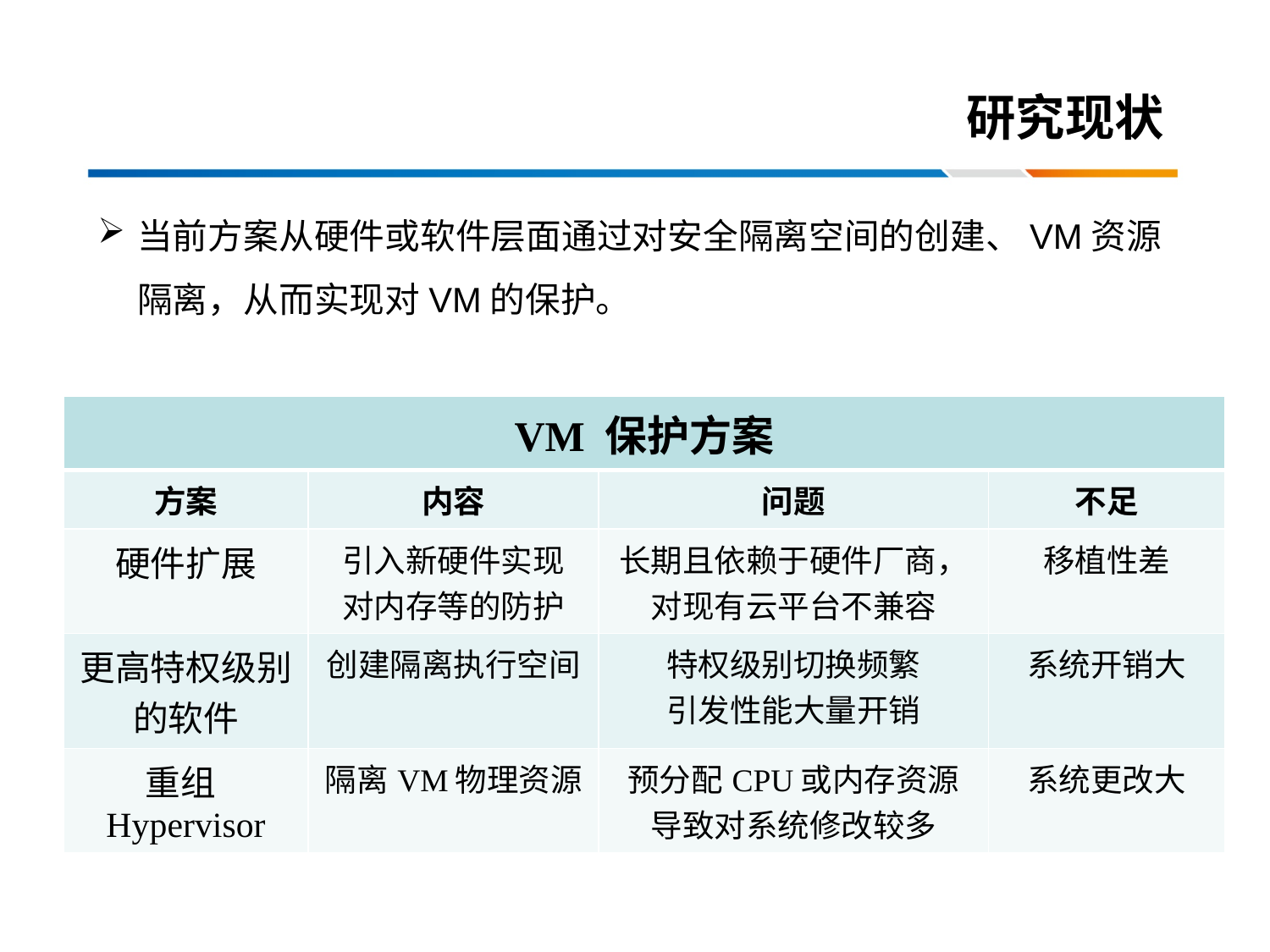

# 研究现状
当前方案从硬件或软件层面通过对安全隔离空间的创建、VM资源隔离，从而实现对VM的保护。
| VM 保护方案 |  |  |  |
| --- | --- | --- | --- |
| 方案 | 内容 | 问题 | 不足 |
| 硬件扩展 | 引入新硬件实现 对内存等的防护 | 长期且依赖于硬件厂商， 对现有云平台不兼容 | 移植性差 |
| 更高特权级别的软件 | 创建隔离执行空间 | 特权级别切换频繁 引发性能大量开销 | 系统开销大 |
| 重组Hypervisor | 隔离VM物理资源 | 预分配CPU或内存资源 导致对系统修改较多 | 系统更改大 |
| VM 保护方案 |  |  |
| --- | --- | --- |
| 方案 | 内容 | 不足 |
| 硬件扩展 | 引入新硬件实现 对内存等的防护 | 长期且依赖于硬件厂商， 对现有云平台不兼容 |
| 更高特权级别的 软件 | 创建隔离执行空间 | 特权级别切换频繁 引发性能大量开销 |
| 重组Hypervisor | 隔离VM的物理资源 | 预分配CPU或内存资源 导致对系统修改较多 |